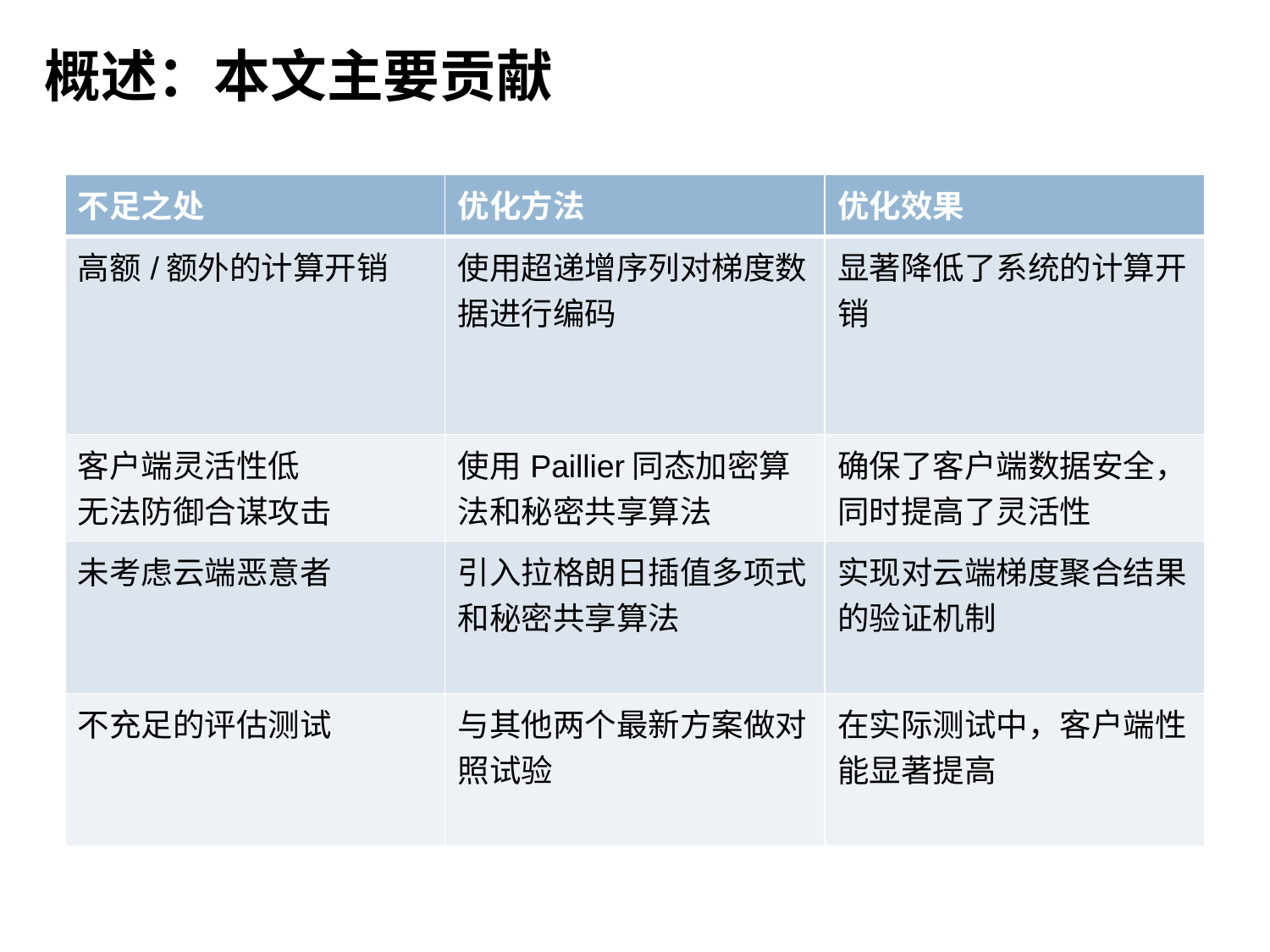

# 概述：本文主要贡献
5
| 不足之处 | 优化方法 | 优化效果 |
| --- | --- | --- |
| 高额/额外的计算开销 | 使用超递增序列对梯度数据进行编码 | 显著降低了系统的计算开销 |
| 客户端灵活性低 无法防御合谋攻击 | 使用Paillier同态加密算法和秘密共享算法 | 确保了客户端数据安全，同时提高了灵活性 |
| 未考虑云端恶意者 | 引入拉格朗日插值多项式和秘密共享算法 | 实现对云端梯度聚合结果的验证机制 |
| 不充足的评估测试 | 与其他两个最新方案做对照试验 | 在实际测试中，客户端性能显著提高 |